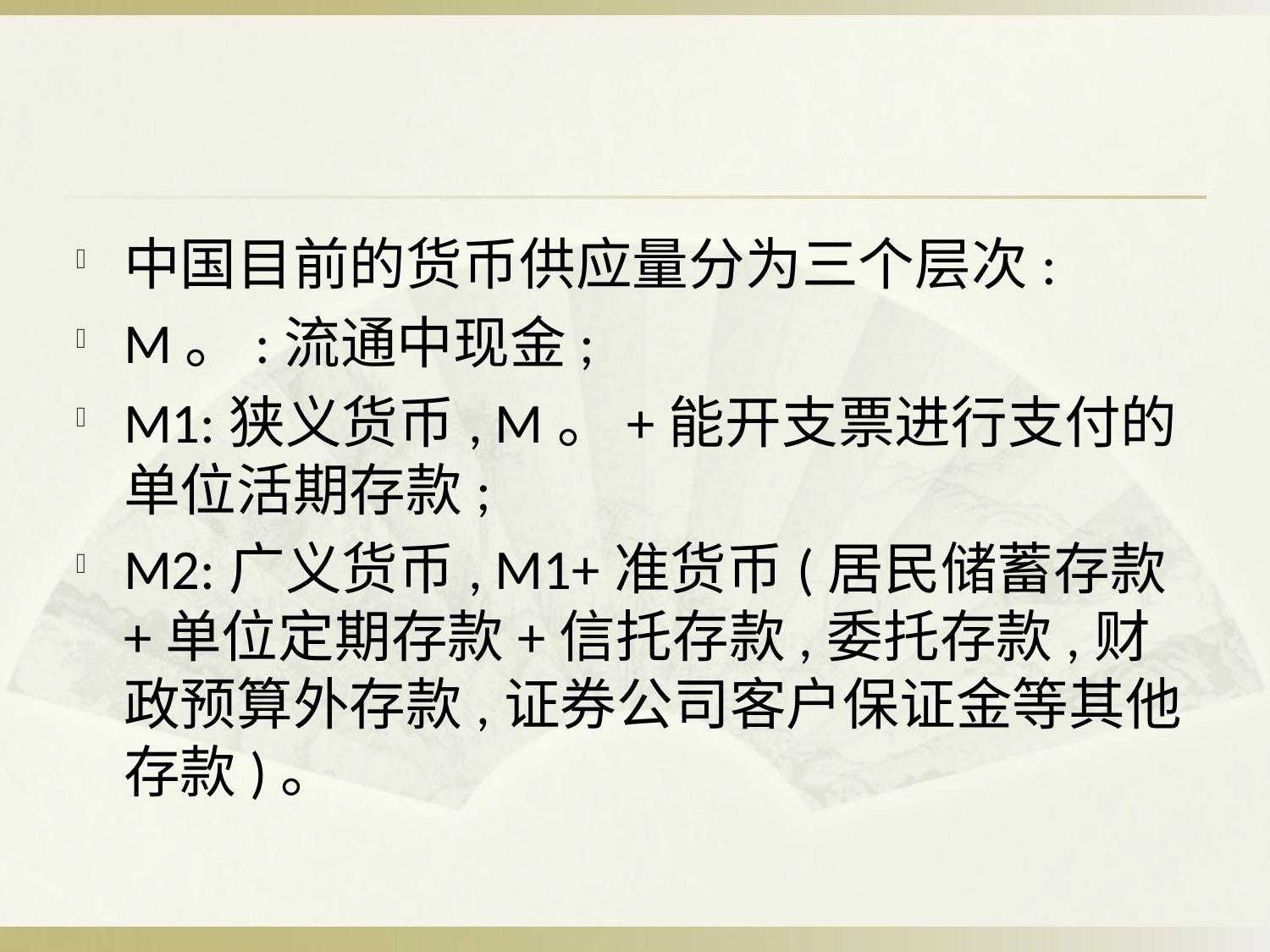

#
中国目前的货币供应量分为三个层次:
M。:流通中现金;
M1:狭义货币, M。+能开支票进行支付的单位活期存款;
M2:广义货币, M1+准货币(居民储蓄存款+单位定期存款+信托存款,委托存款,财政预算外存款,证券公司客户保证金等其他存款)。